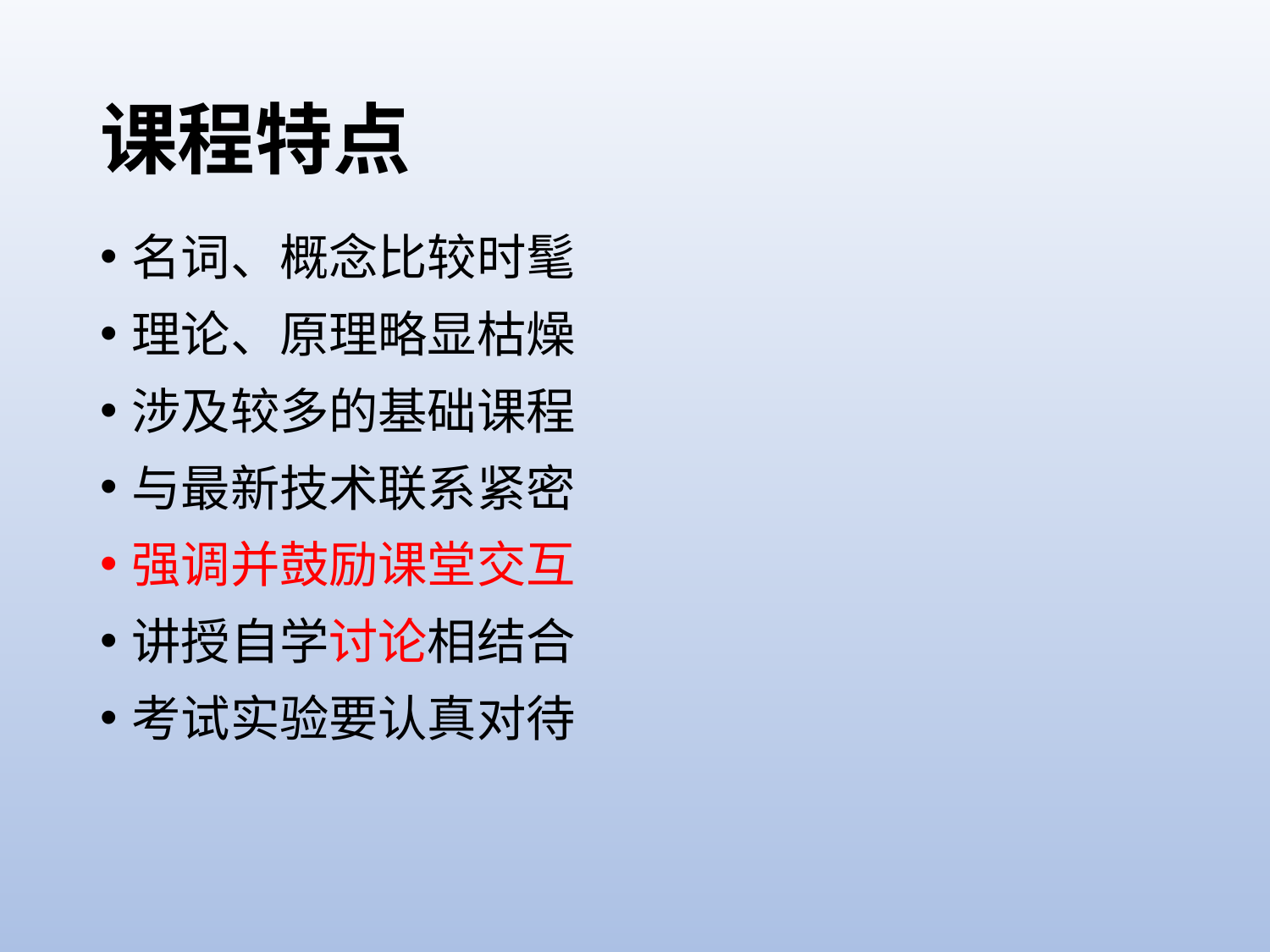

# 课程特点
名词、概念比较时髦
理论、原理略显枯燥
涉及较多的基础课程
与最新技术联系紧密
强调并鼓励课堂交互
讲授自学讨论相结合
考试实验要认真对待